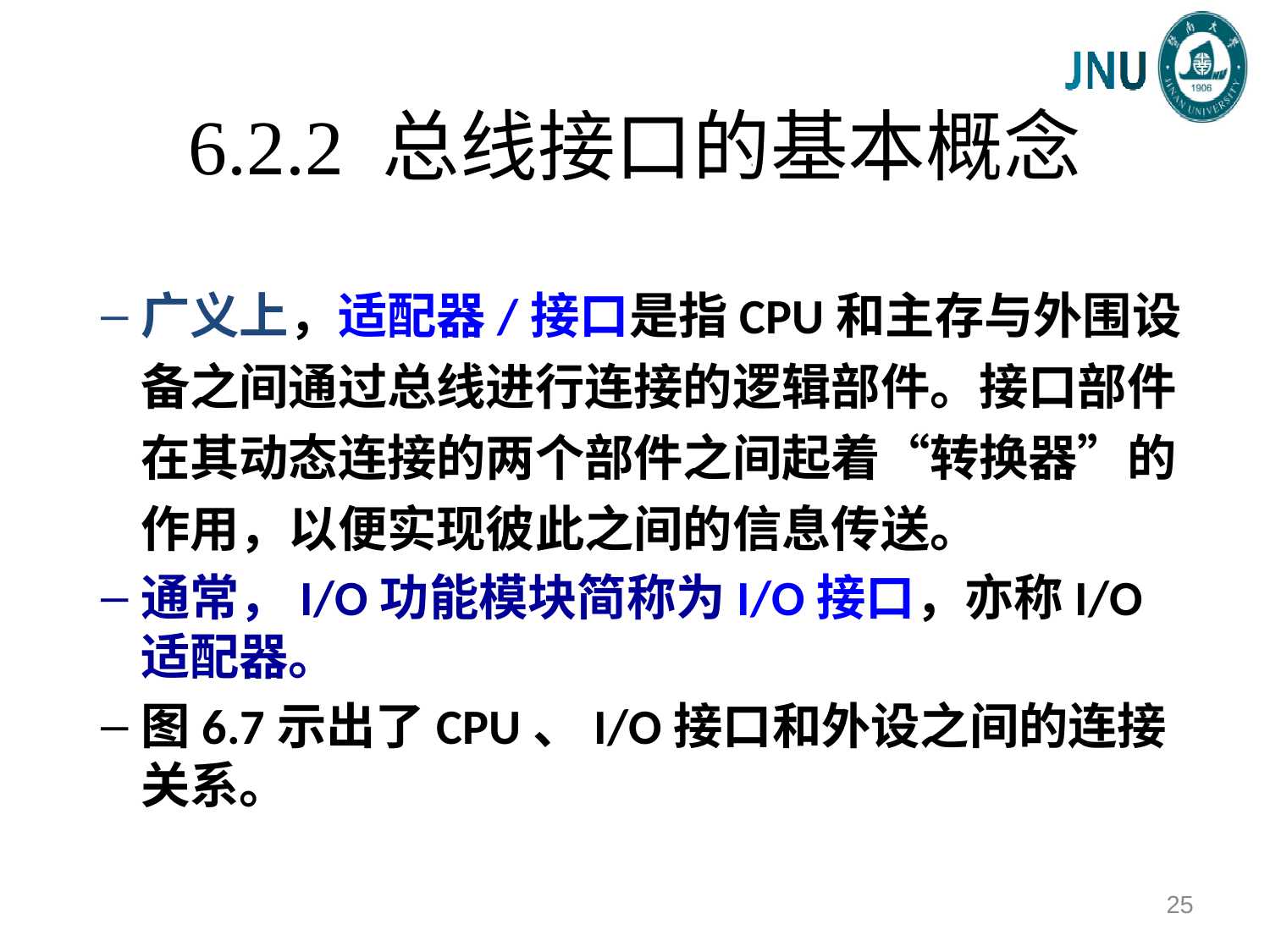

# 6.2.2 总线接口的基本概念
广义上，适配器/接口是指CPU和主存与外围设备之间通过总线进行连接的逻辑部件。接口部件在其动态连接的两个部件之间起着“转换器”的作用，以便实现彼此之间的信息传送。
通常，I/O功能模块简称为I/O接口，亦称I/O适配器。
图6.7示出了CPU、I/O接口和外设之间的连接关系。
25